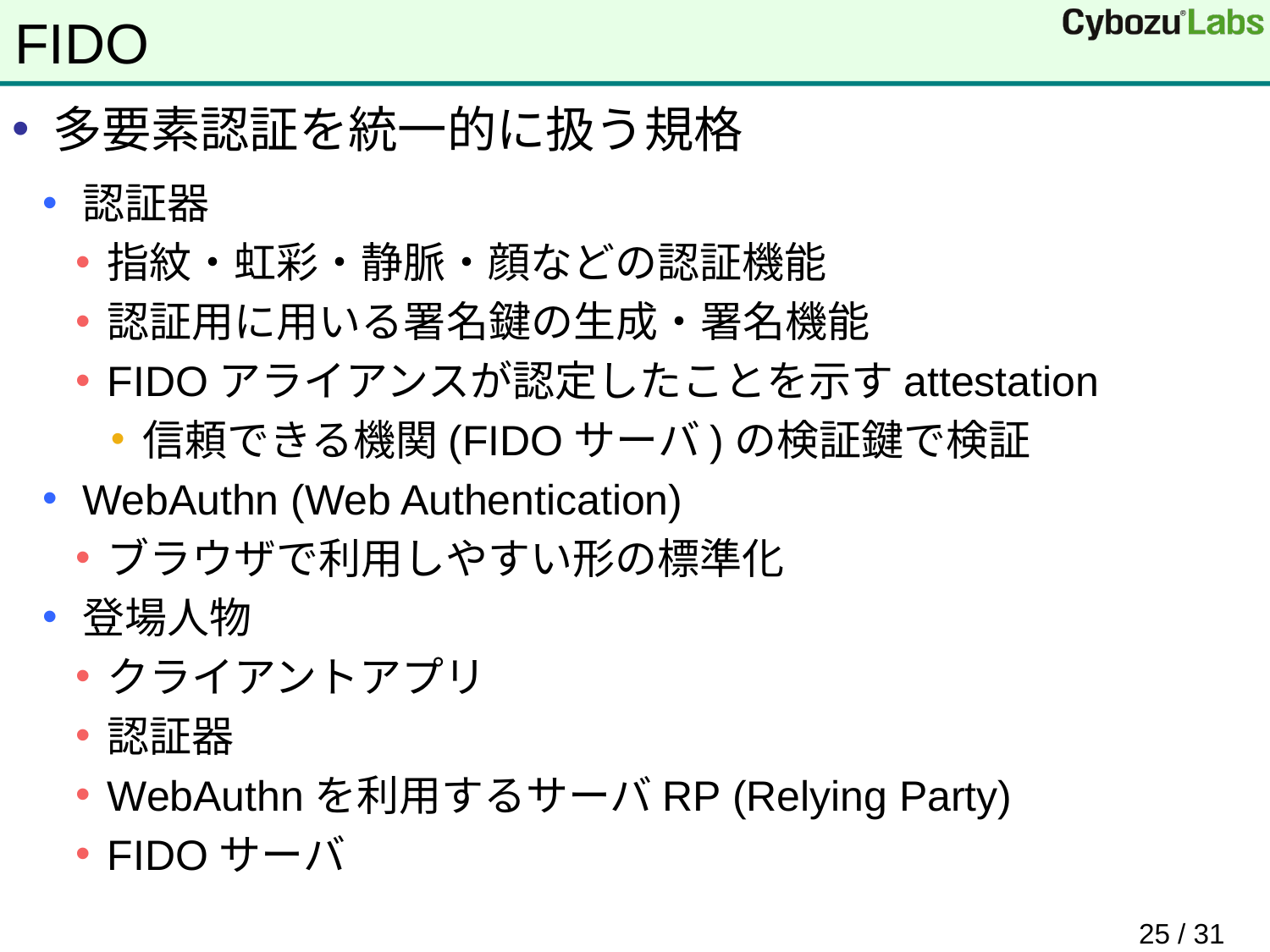

# FIDO
多要素認証を統一的に扱う規格
認証器
指紋・虹彩・静脈・顔などの認証機能
認証用に用いる署名鍵の生成・署名機能
FIDOアライアンスが認定したことを示すattestation
信頼できる機関(FIDOサーバ)の検証鍵で検証
WebAuthn (Web Authentication)
ブラウザで利用しやすい形の標準化
登場人物
クライアントアプリ
認証器
WebAuthnを利用するサーバRP (Relying Party)
FIDOサーバ
    25 / 31